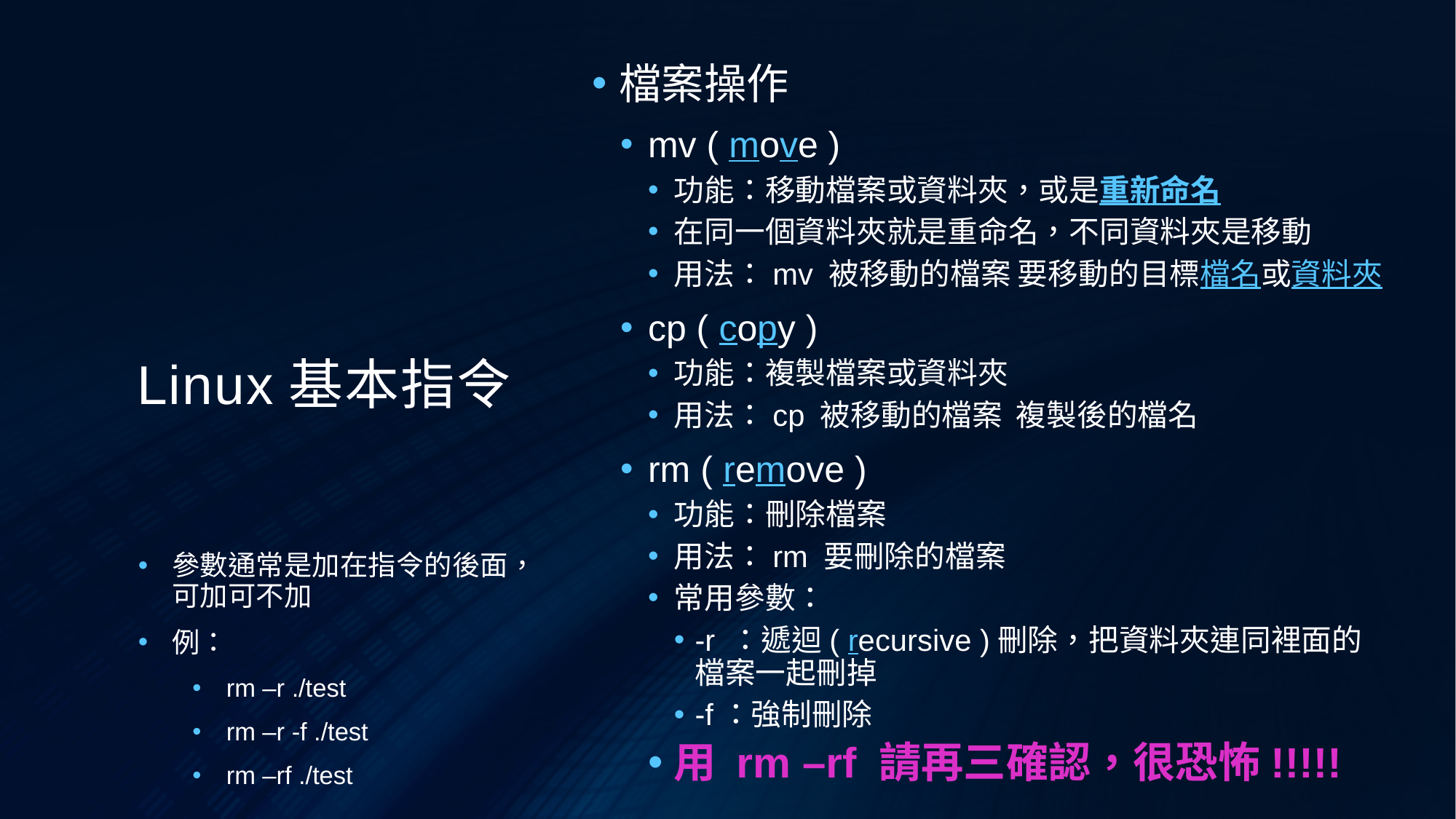

檔案操作
mv ( move )
功能：移動檔案或資料夾，或是重新命名
在同一個資料夾就是重命名，不同資料夾是移動
用法：mv 被移動的檔案 要移動的目標檔名或資料夾
cp ( copy )
功能：複製檔案或資料夾
用法：cp 被移動的檔案  複製後的檔名
rm ( remove )
功能：刪除檔案
用法：rm 要刪除的檔案
常用參數：
-r ：遞迴( recursive )刪除，把資料夾連同裡面的檔案一起刪掉
-f：強制刪除
用 rm –rf 請再三確認，很恐怖!!!!!

# Linux基本指令
參數通常是加在指令的後面，可加可不加
例：
rm –r ./test
rm –r -f ./test
rm –rf ./test